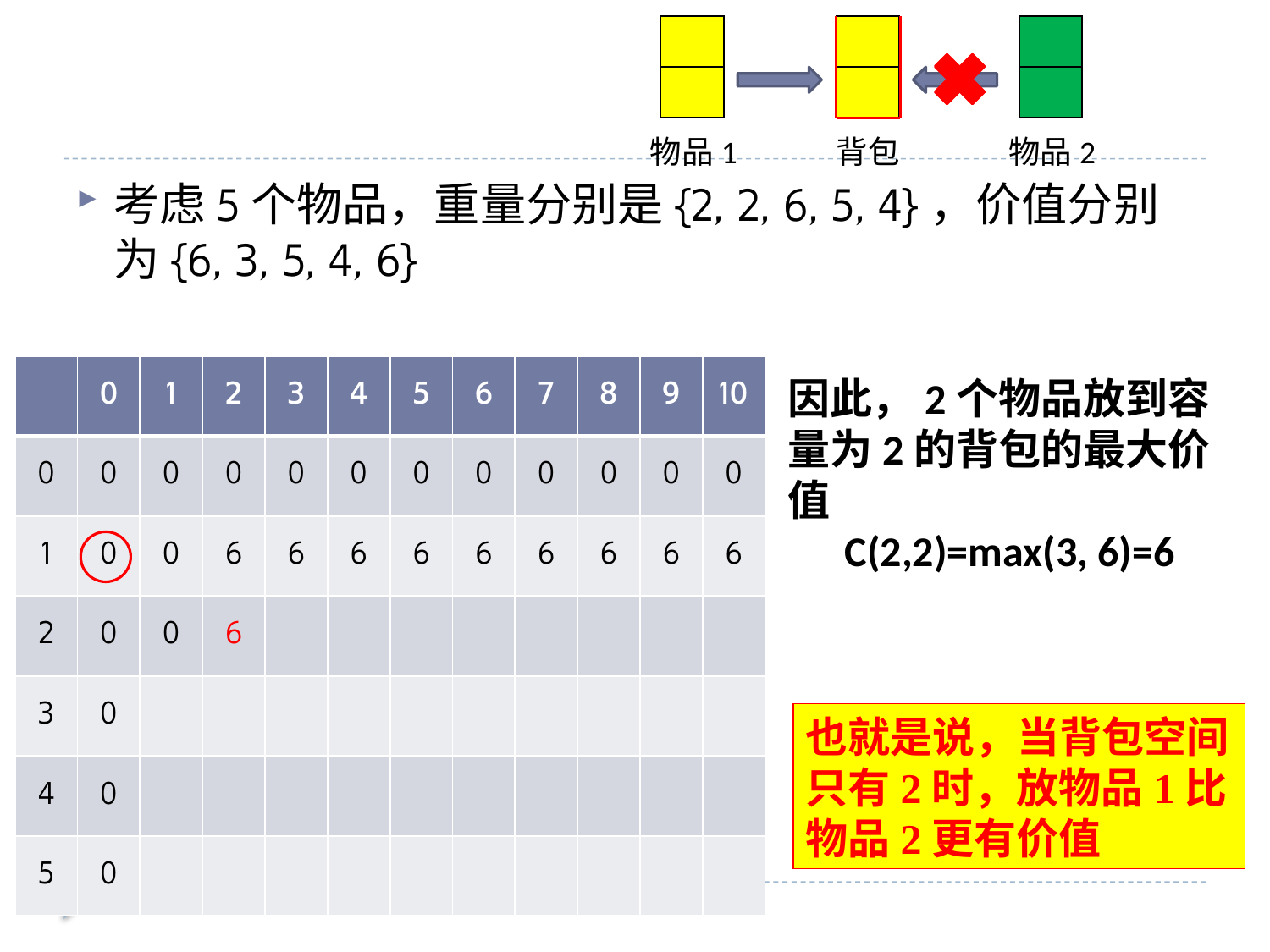

|  |
| --- |
|  |
|  |
| --- |
|  |
|  |
| --- |
|  |

物品1
背包
物品2
考虑5个物品，重量分别是{2, 2, 6, 5, 4}，价值分别为{6, 3, 5, 4, 6}
|  | 0 | 1 | 2 | 3 | 4 | 5 | 6 | 7 | 8 | 9 | 10 |
| --- | --- | --- | --- | --- | --- | --- | --- | --- | --- | --- | --- |
| 0 | 0 | 0 | 0 | 0 | 0 | 0 | 0 | 0 | 0 | 0 | 0 |
| 1 | 0 | 0 | 6 | 6 | 6 | 6 | 6 | 6 | 6 | 6 | 6 |
| 2 | 0 | 0 | 6 |  |  |  |  |  |  |  |  |
| 3 | 0 |  |  |  |  |  |  |  |  |  |  |
| 4 | 0 |  |  |  |  |  |  |  |  |  |  |
| 5 | 0 |  |  |  |  |  |  |  |  |  |  |
因此，2个物品放到容量为2的背包的最大价值
C(2,2)=max(3, 6)=6

也就是说，当背包空间只有2时，放物品1比物品2更有价值